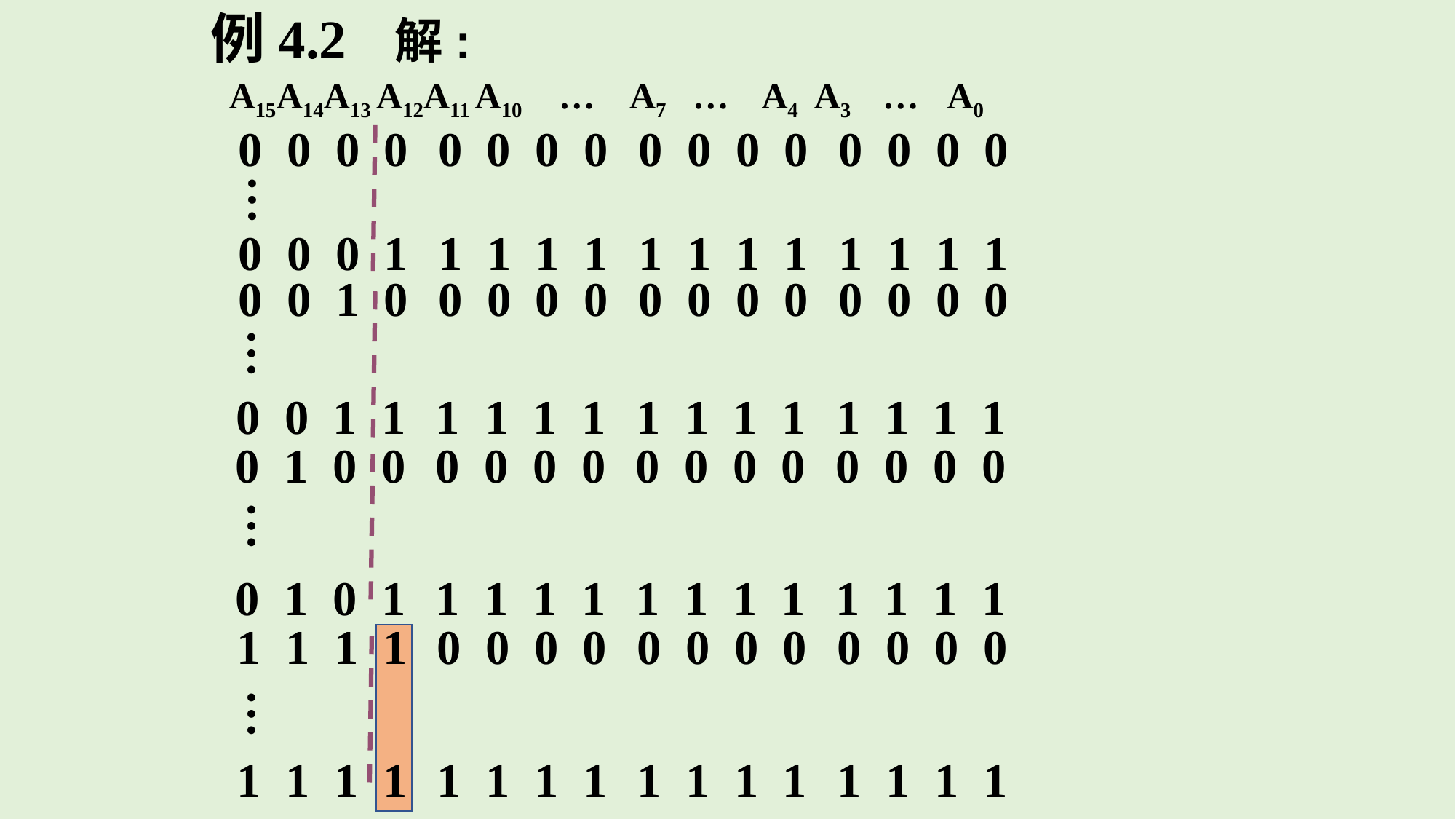

例4.2   解:
A15A14A13 A12A11 A10    …    A7     …    A4   A3      …      A0
0  0  0  0
0  0  0  0
0  0  0  0
0  0  0  0

…
0  0  0  1
1  1  1  1
1  1  1  1
1  1  1  1
0  0  1  0
0  0  0  0
0  0  0  0
0  0  0  0

…
0  0  1  1
1  1  1  1
1  1  1  1
1  1  1  1
0  1  0  0
0  0  0  0
0  0  0  0
0  0  0  0

…
0  1  0  1
1  1  1  1
1  1  1  1
1  1  1  1
1  1  1  1
0  0  0  0
0  0  0  0
0  0  0  0

…
1  1  1  1
1  1  1  1
1  1  1  1
1  1  1  1